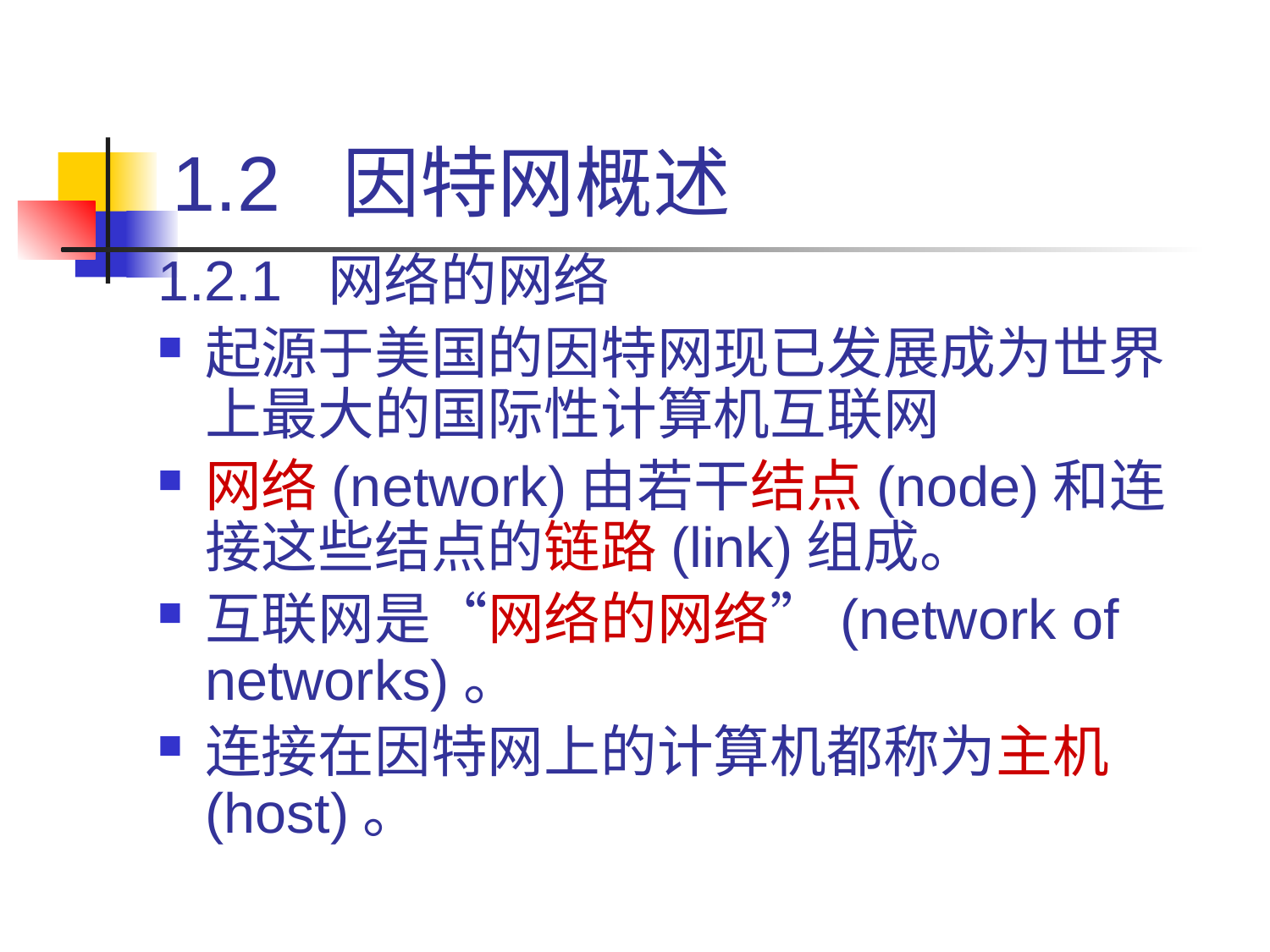

# 1.2  因特网概述
1.2.1  网络的网络
起源于美国的因特网现已发展成为世界上最大的国际性计算机互联网
网络(network)由若干结点(node)和连接这些结点的链路(link)组成。
互联网是“网络的网络”(network of networks)。
连接在因特网上的计算机都称为主机(host)。